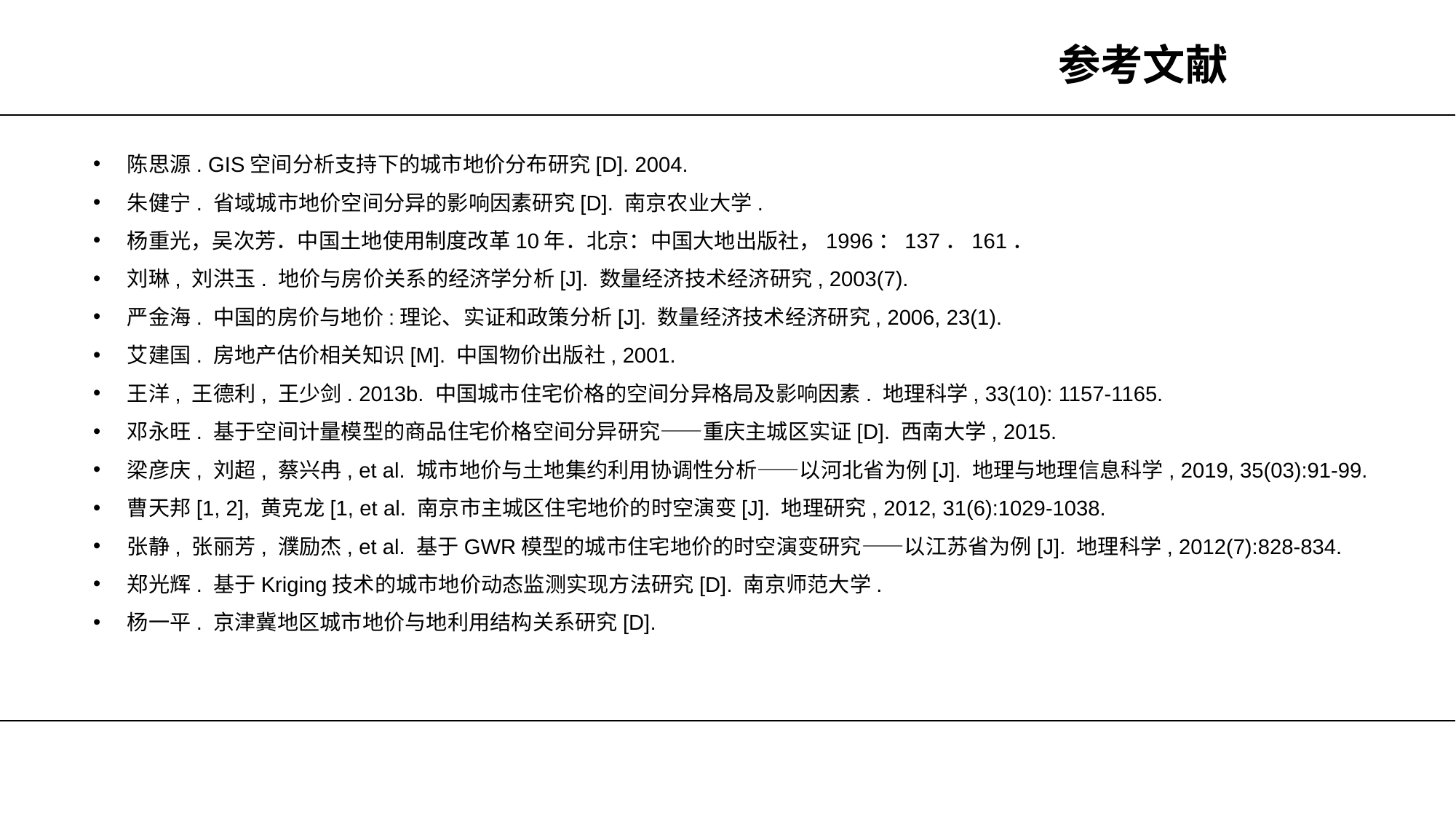

参考文献

陈思源. GIS空间分析支持下的城市地价分布研究[D]. 2004.
朱健宁. 省域城市地价空间分异的影响因素研究[D]. 南京农业大学.
杨重光，吴次芳．中国土地使用制度改革10年．北京：中国大地出版社，1996：137．161．
刘琳, 刘洪玉. 地价与房价关系的经济学分析[J]. 数量经济技术经济研究, 2003(7).
严金海. 中国的房价与地价:理论、实证和政策分析[J]. 数量经济技术经济研究, 2006, 23(1).
艾建国. 房地产估价相关知识[M]. 中国物价出版社, 2001.
王洋, 王德利, 王少剑. 2013b. 中国城市住宅价格的空间分异格局及影响因素. 地理科学, 33(10): 1157-1165.
邓永旺. 基于空间计量模型的商品住宅价格空间分异研究——重庆主城区实证[D]. 西南大学, 2015.
梁彦庆, 刘超, 蔡兴冉, et al. 城市地价与土地集约利用协调性分析——以河北省为例[J]. 地理与地理信息科学, 2019, 35(03):91-99.
曹天邦[1, 2], 黄克龙[1, et al. 南京市主城区住宅地价的时空演变[J]. 地理研究, 2012, 31(6):1029-1038.
张静, 张丽芳, 濮励杰, et al. 基于GWR模型的城市住宅地价的时空演变研究——以江苏省为例[J]. 地理科学, 2012(7):828-834.
郑光辉. 基于Kriging技术的城市地价动态监测实现方法研究[D]. 南京师范大学.
杨一平. 京津冀地区城市地价与地利用结构关系研究[D].